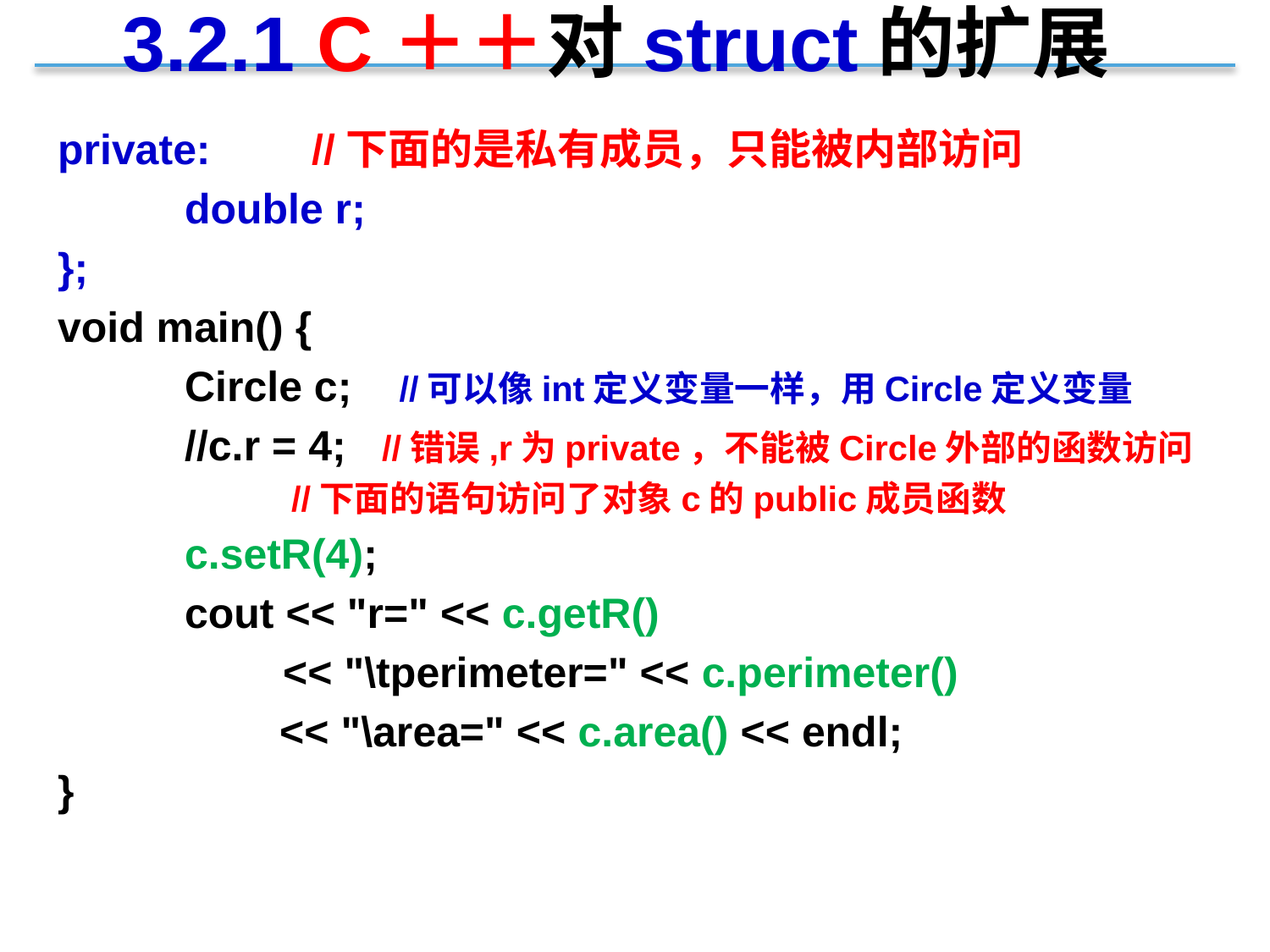

3.2.1 C＋＋对struct的扩展
private:	//下面的是私有成员，只能被内部访问
	double r;
};
void main() {
	Circle c;    //可以像int定义变量一样，用Circle定义变量
	//c.r = 4;   //错误,r为private，不能被Circle外部的函数访问
                        //下面的语句访问了对象c的public成员函数
	c.setR(4);
	cout << "r=" << c.getR()
                   << "\tperimeter=" << c.perimeter()
	        << "\area=" << c.area() << endl;
}